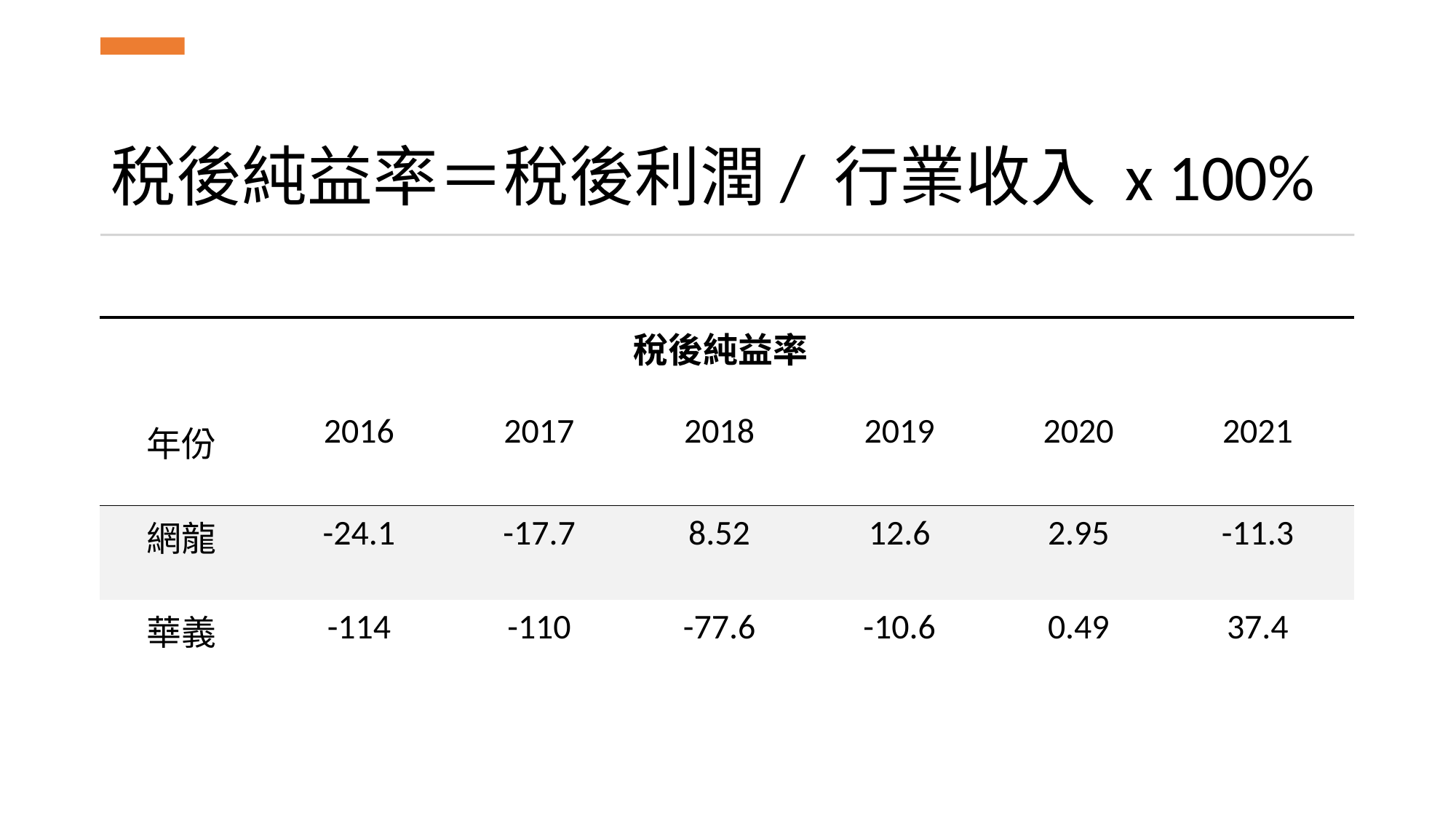

# 稅後純益率＝稅後利潤/ 行業收入 x 100%

| 稅後純益率 |  |  |  |  |  |  |
| --- | --- | --- | --- | --- | --- | --- |
| 年份 | 2016 | 2017 | 2018 | 2019 | 2020 | 2021 |
| 網龍 | -24.1 | -17.7 | 8.52 | 12.6 | 2.95 | -11.3 |
| 華義 | -114 | -110 | -77.6 | -10.6 | 0.49 | 37.4 |